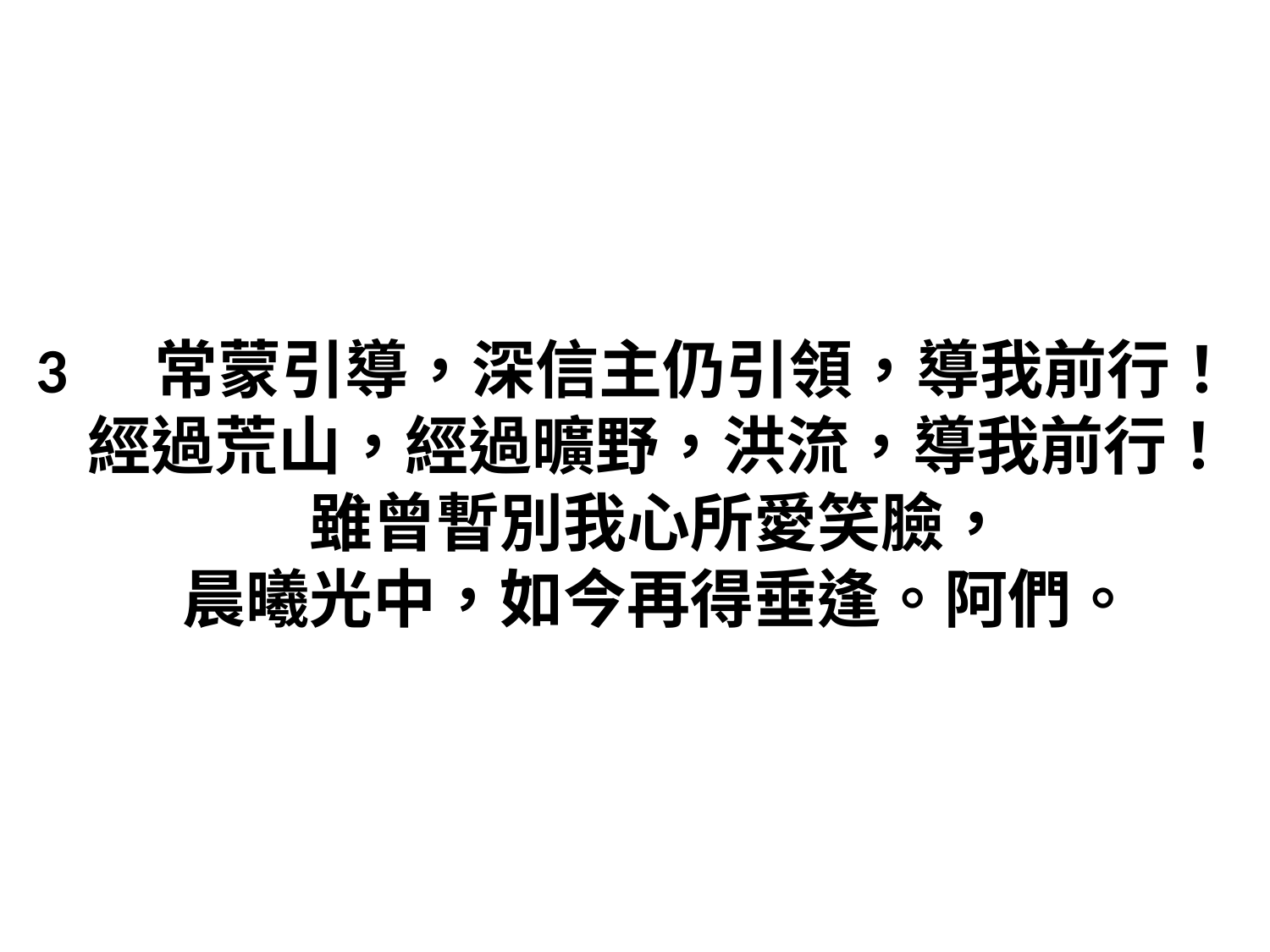

#
3     常蒙引導，深信主仍引領，導我前行！
經過荒山，經過曠野，洪流，導我前行！
雖曾暫別我心所愛笑臉，
晨曦光中，如今再得垂逢。阿們。